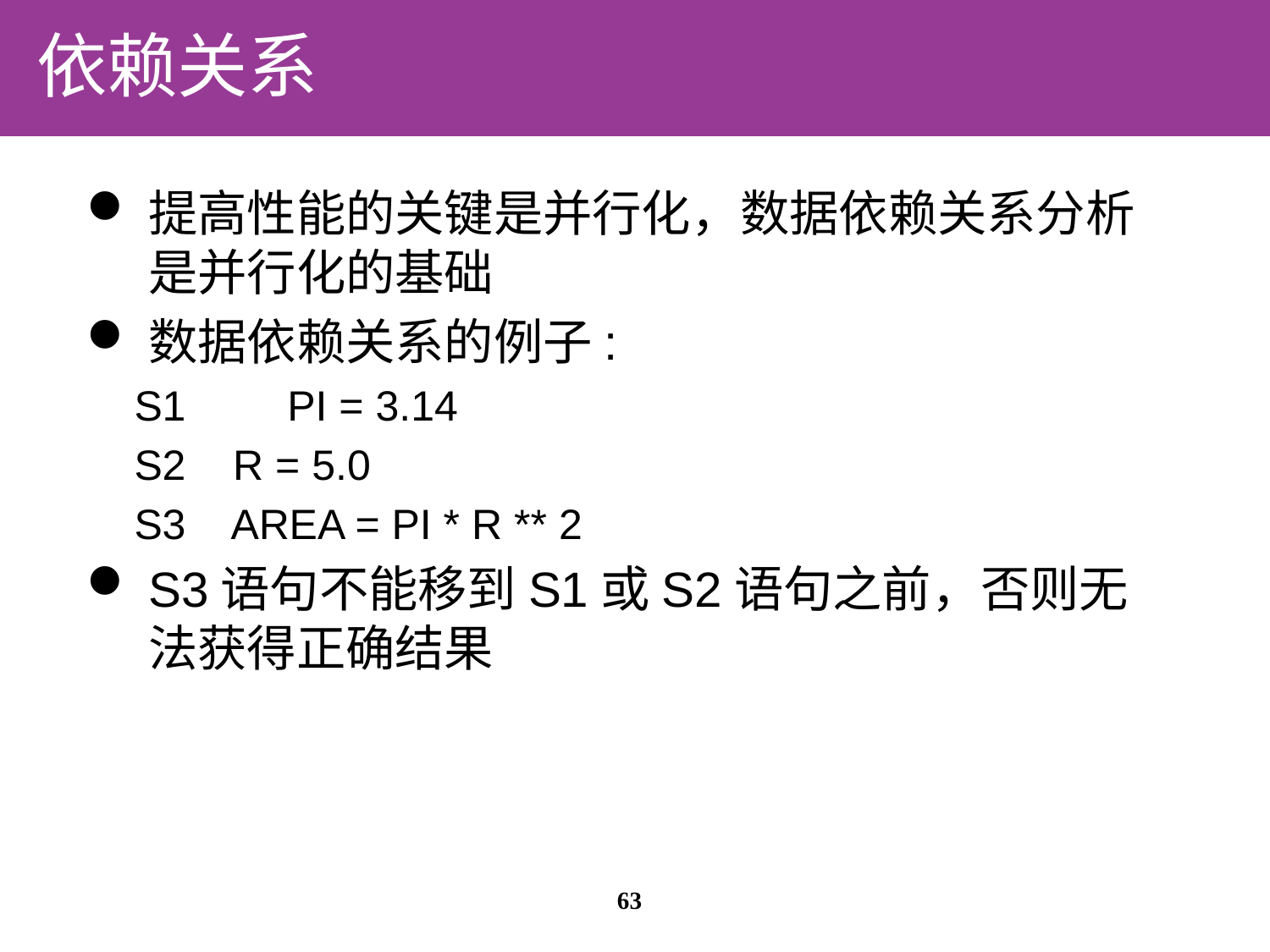

# 依赖关系
提高性能的关键是并行化，数据依赖关系分析是并行化的基础
数据依赖关系的例子:
    S1	 PI = 3.14
    S2    R = 5.0
    S3    AREA = PI * R ** 2
S3语句不能移到S1或S2语句之前，否则无法获得正确结果

63